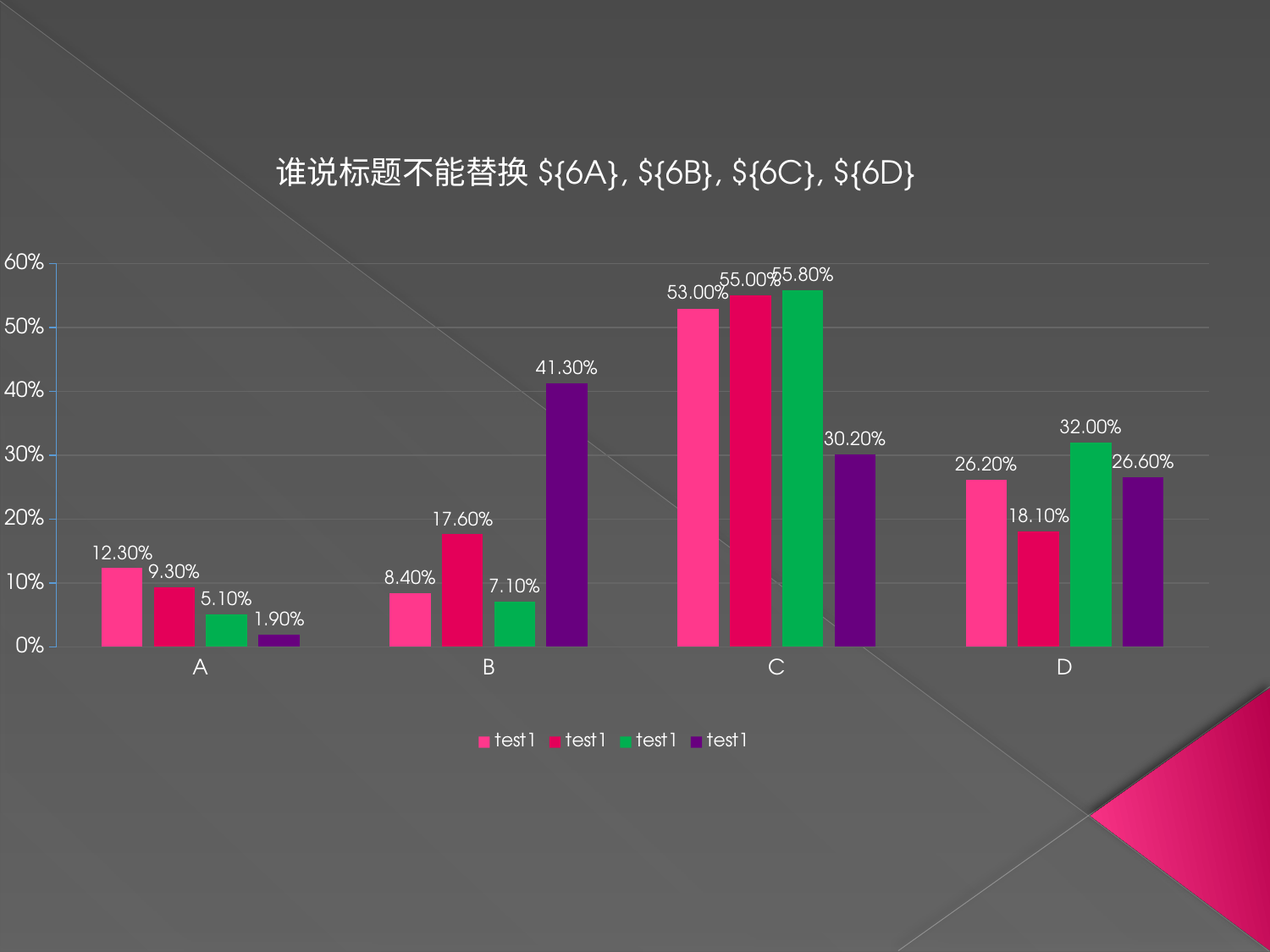

谁说标题不能替换${6A}, ${6B}, ${6C}, ${6D}

### Chart

| Category | test1 | test1 | test1 | test1 |
|---|---|---|---|---|
| A | 0.12300000000000001 | 0.09300000000000004 | 0.051000000000000004 | 0.019000000000000003 |
| B | 0.08400000000000002 | 0.17600000000000002 | 0.071 | 0.41300000000000003 |
| C | 0.53 | 0.55 | 0.558 | 0.3020000000000001 |
| D | 0.262 | 0.18100000000000002 | 0.32000000000000006 | 0.266 |